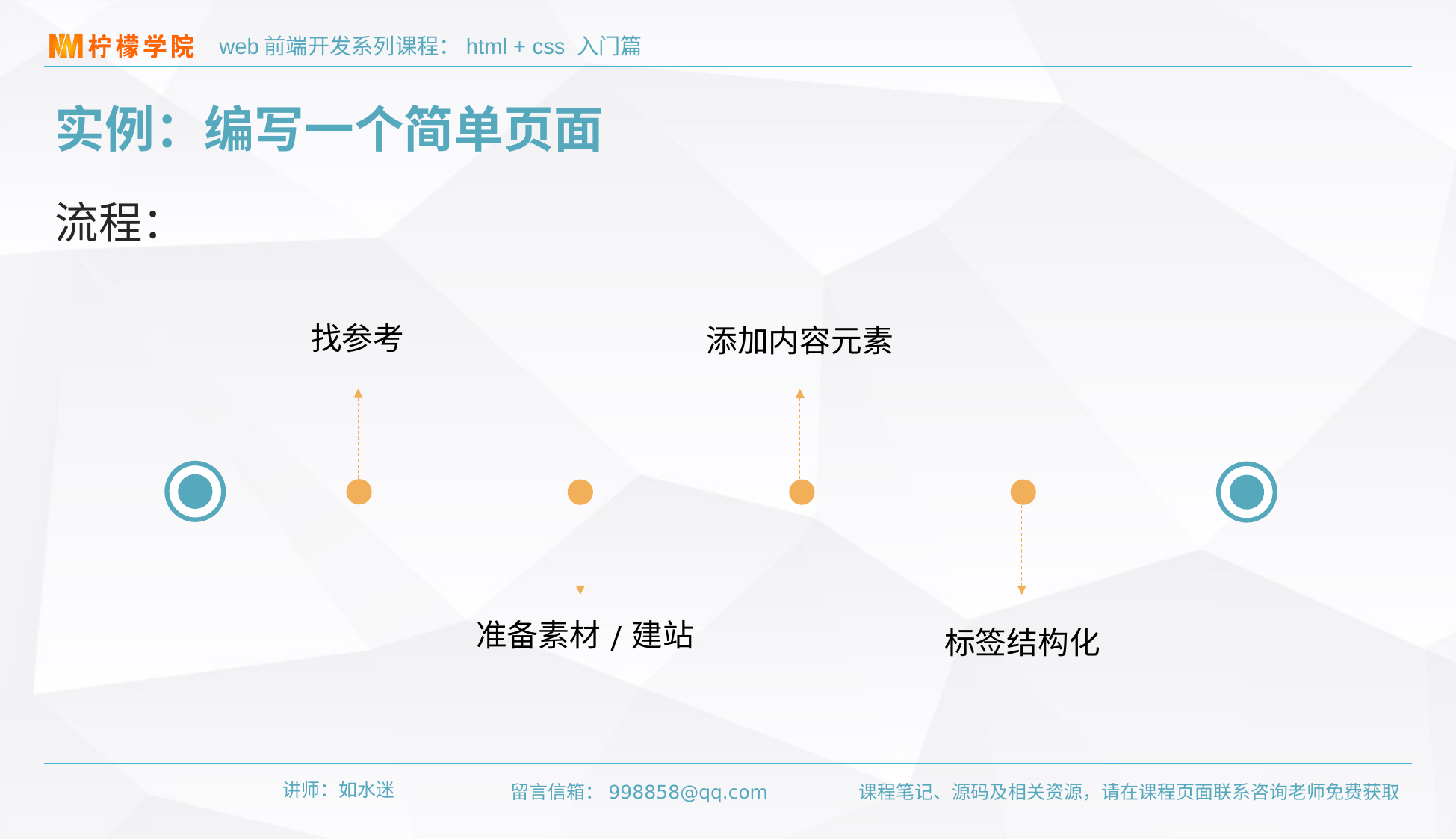

实例：编写一个简单页面
流程：
找参考
添加内容元素

准备素材/建站
标签结构化